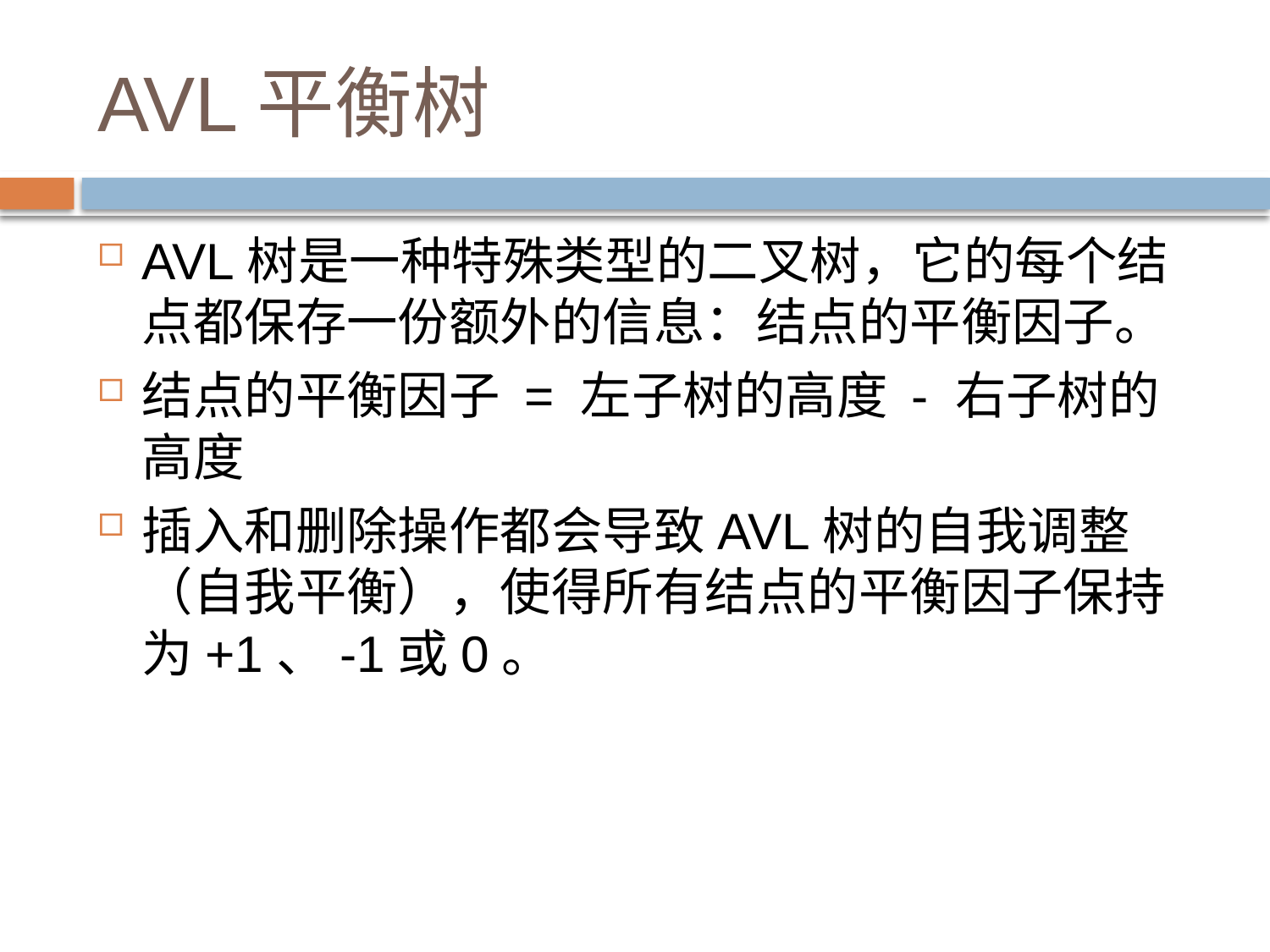

# AVL平衡树
AVL树是一种特殊类型的二叉树，它的每个结点都保存一份额外的信息：结点的平衡因子。
结点的平衡因子 = 左子树的高度 - 右子树的高度
插入和删除操作都会导致AVL树的自我调整（自我平衡），使得所有结点的平衡因子保持为+1、-1或0。